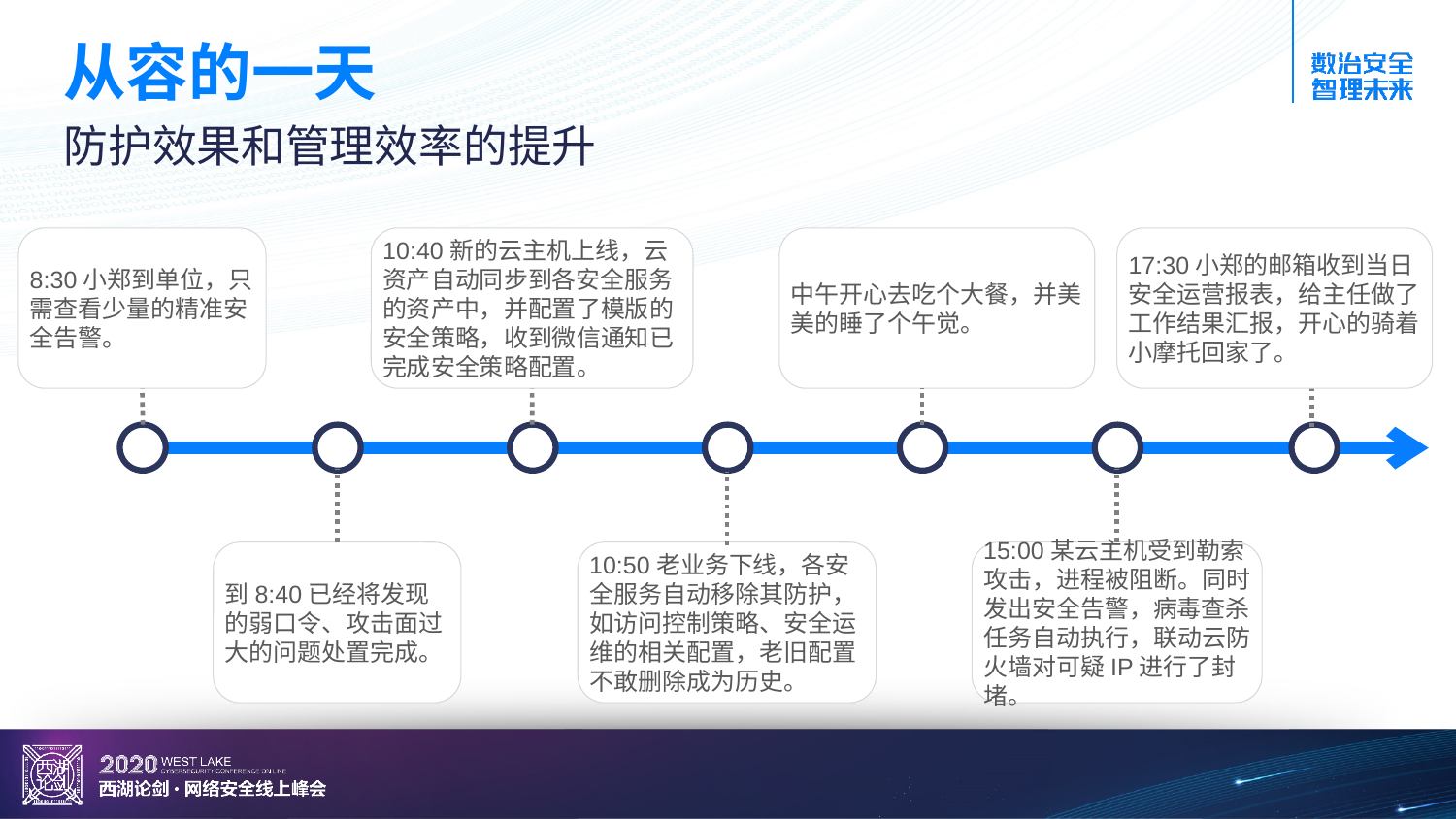

从容的一天
防护效果和管理效率的提升

17:30小郑的邮箱收到当日安全运营报表，给主任做了工作结果汇报，开心的骑着小摩托回家了。
8:30小郑到单位，只需查看少量的精准安全告警。
10:40新的云主机上线，云资产自动同步到各安全服务的资产中，并配置了模版的安全策略，收到微信通知已完成安全策略配置。
中午开心去吃个大餐，并美美的睡了个午觉。

到8:40已经将发现的弱口令、攻击面过大的问题处置完成。
10:50老业务下线，各安全服务自动移除其防护，如访问控制策略、安全运维的相关配置，老旧配置不敢删除成为历史。
15:00某云主机受到勒索攻击，进程被阻断。同时发出安全告警，病毒查杀任务自动执行，联动云防火墙对可疑IP进行了封堵。